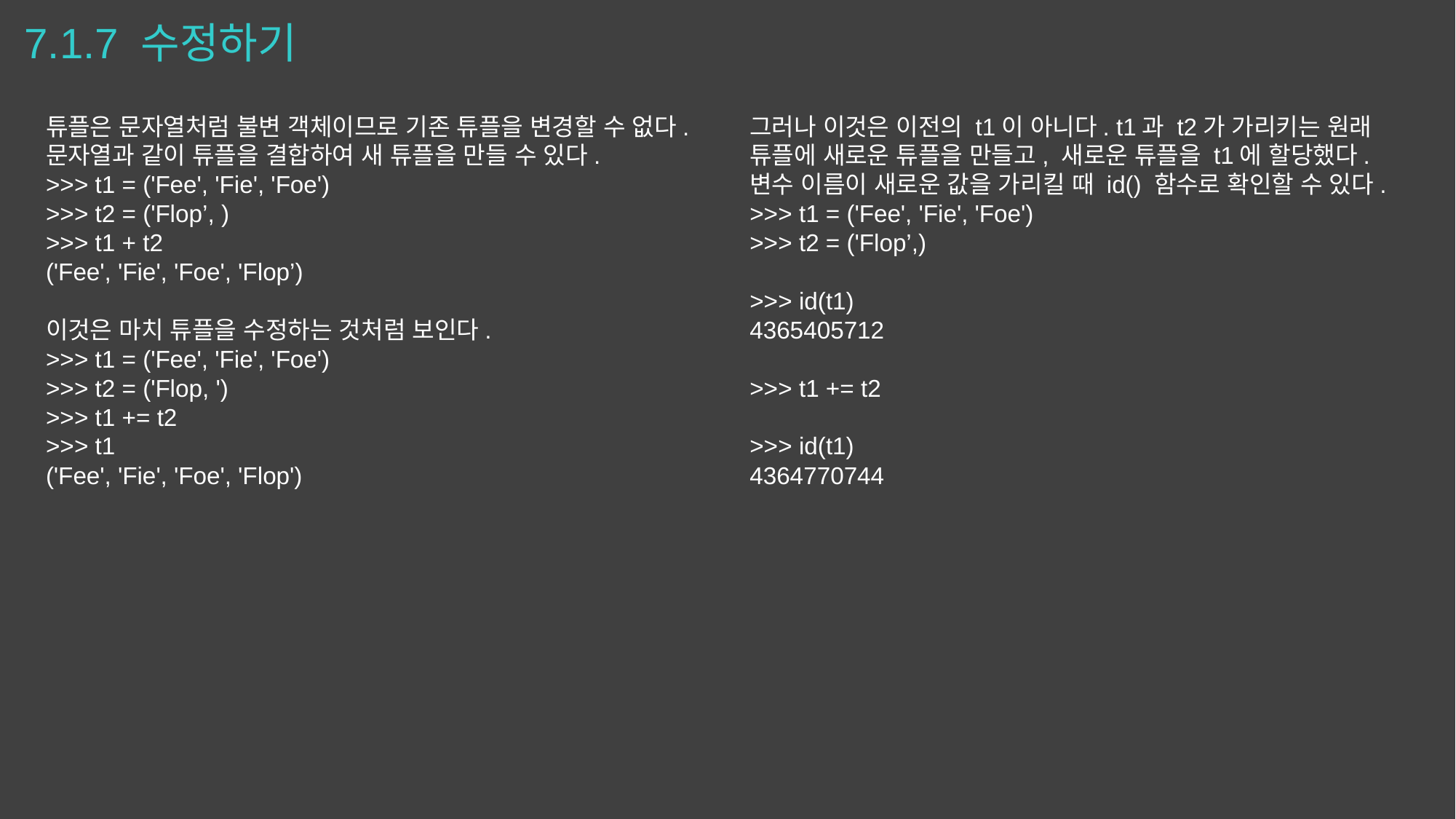

# 7.1.7 수정하기
튜플은 문자열처럼 불변 객체이므로 기존 튜플을 변경할 수 없다. 문자열과 같이 튜플을 결합하여 새 튜플을 만들 수 있다.
>>> t1 = ('Fee', 'Fie', 'Foe')
>>> t2 = ('Flop’, )
>>> t1 + t2
('Fee', 'Fie', 'Foe', 'Flop’)

이것은 마치 튜플을 수정하는 것처럼 보인다.
>>> t1 = ('Fee', 'Fie', 'Foe')
>>> t2 = ('Flop, ')
>>> t1 += t2
>>> t1
('Fee', 'Fie', 'Foe', 'Flop')
그러나 이것은 이전의 t1이 아니다. t1과 t2가 가리키는 원래 튜플에 새로운 튜플을 만들고, 새로운 튜플을 t1에 할당했다. 변수 이름이 새로운 값을 가리킬 때 id() 함수로 확인할 수 있다.
>>> t1 = ('Fee', 'Fie', 'Foe')
>>> t2 = ('Flop’,)

>>> id(t1)
4365405712

>>> t1 += t2

>>> id(t1)
4364770744